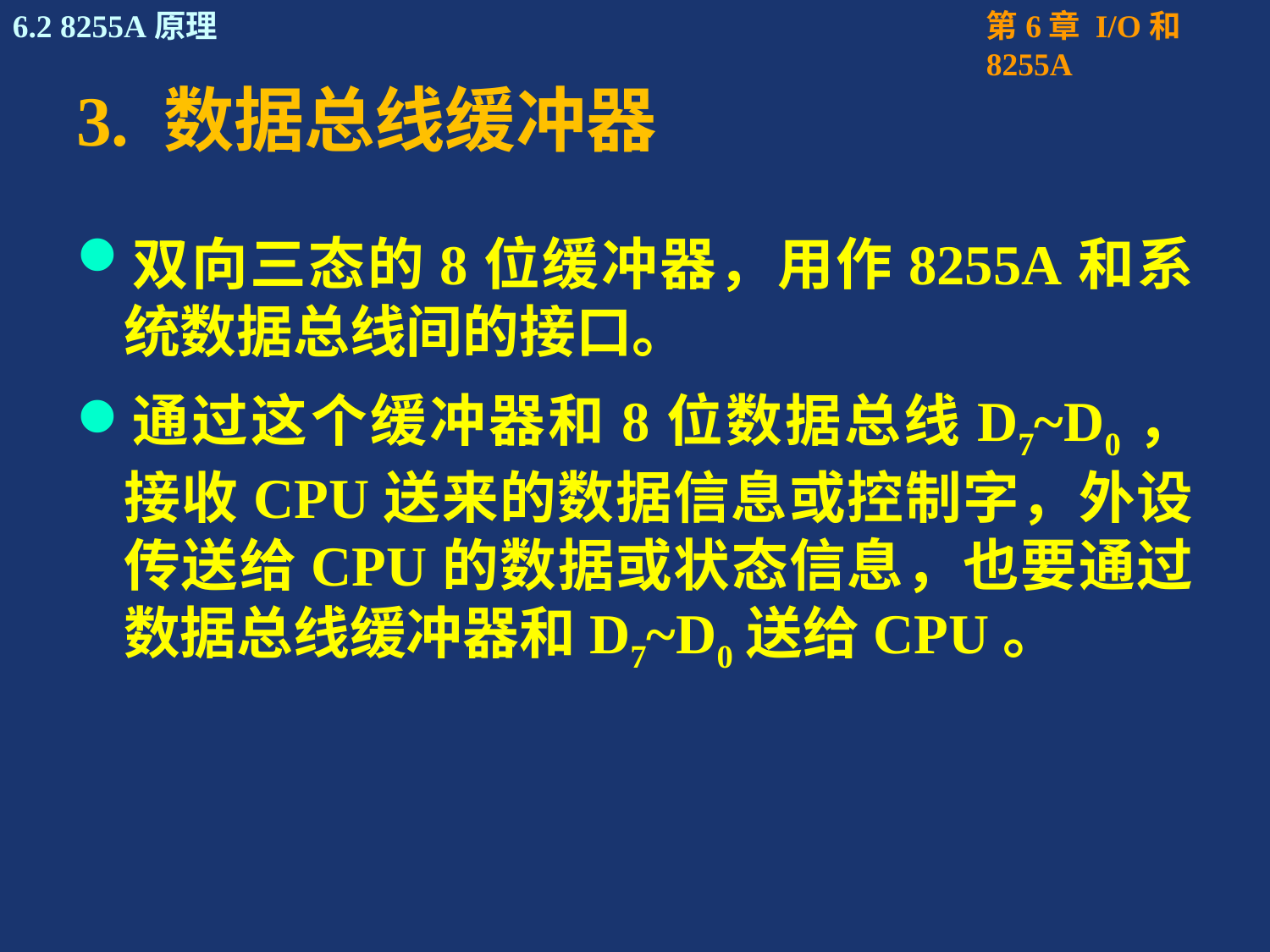

# 3. 数据总线缓冲器
双向三态的8位缓冲器，用作8255A和系统数据总线间的接口。
通过这个缓冲器和8位数据总线D7~D0，接收CPU送来的数据信息或控制字，外设传送给CPU的数据或状态信息，也要通过数据总线缓冲器和D7~D0送给CPU。